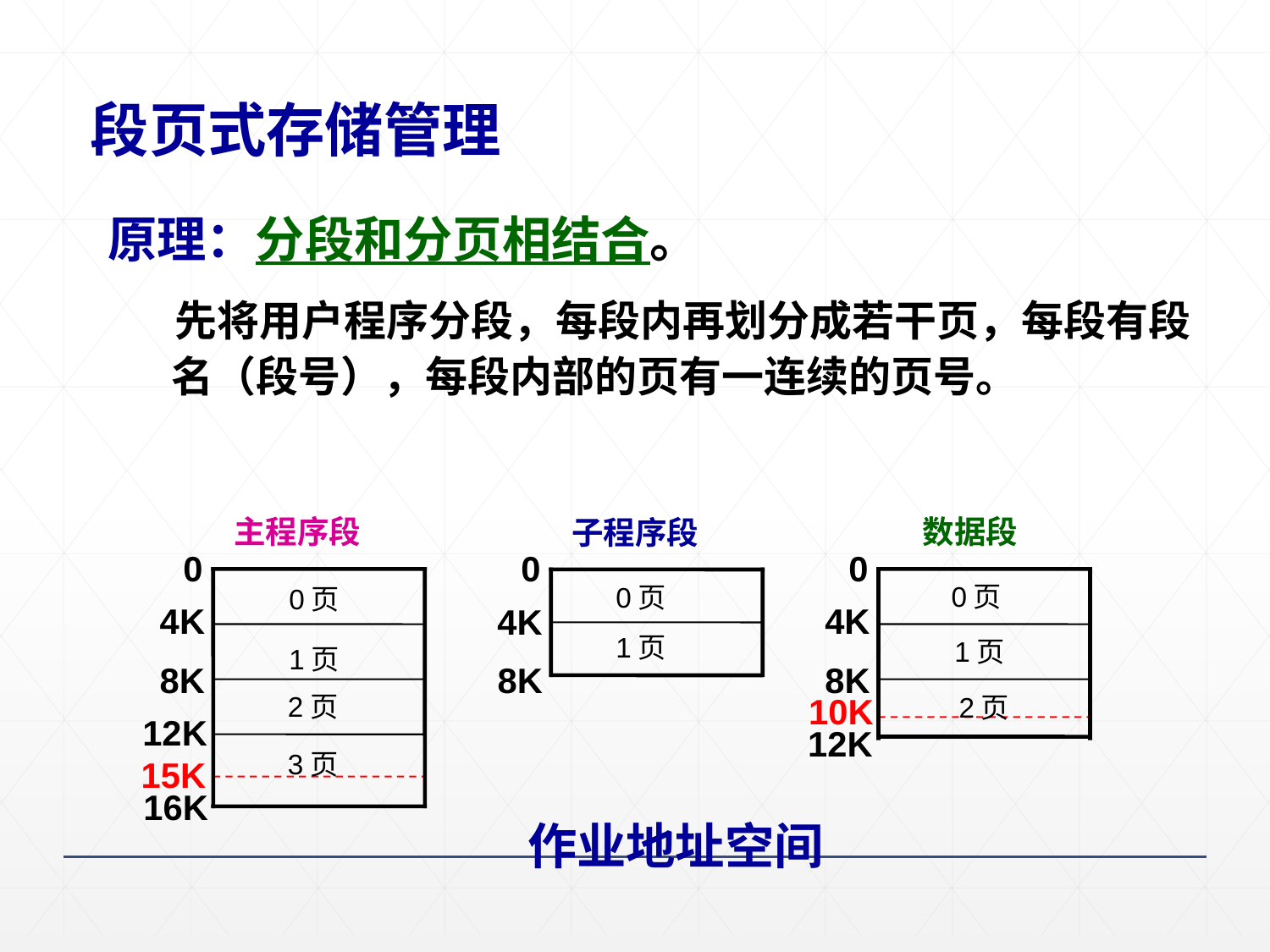

# 段页式存储管理
原理：分段和分页相结合。
  先将用户程序分段，每段内再划分成若干页，每段有段名（段号），每段内部的页有一连续的页号。

主程序段
0

4K

8K

12K

15K

16K

数据段
0

4K

8K

10K
12K

子程序段
0

4K

8K

作业地址空间
0页
0页
0页
1页
1页
1页
2页
2页
3页